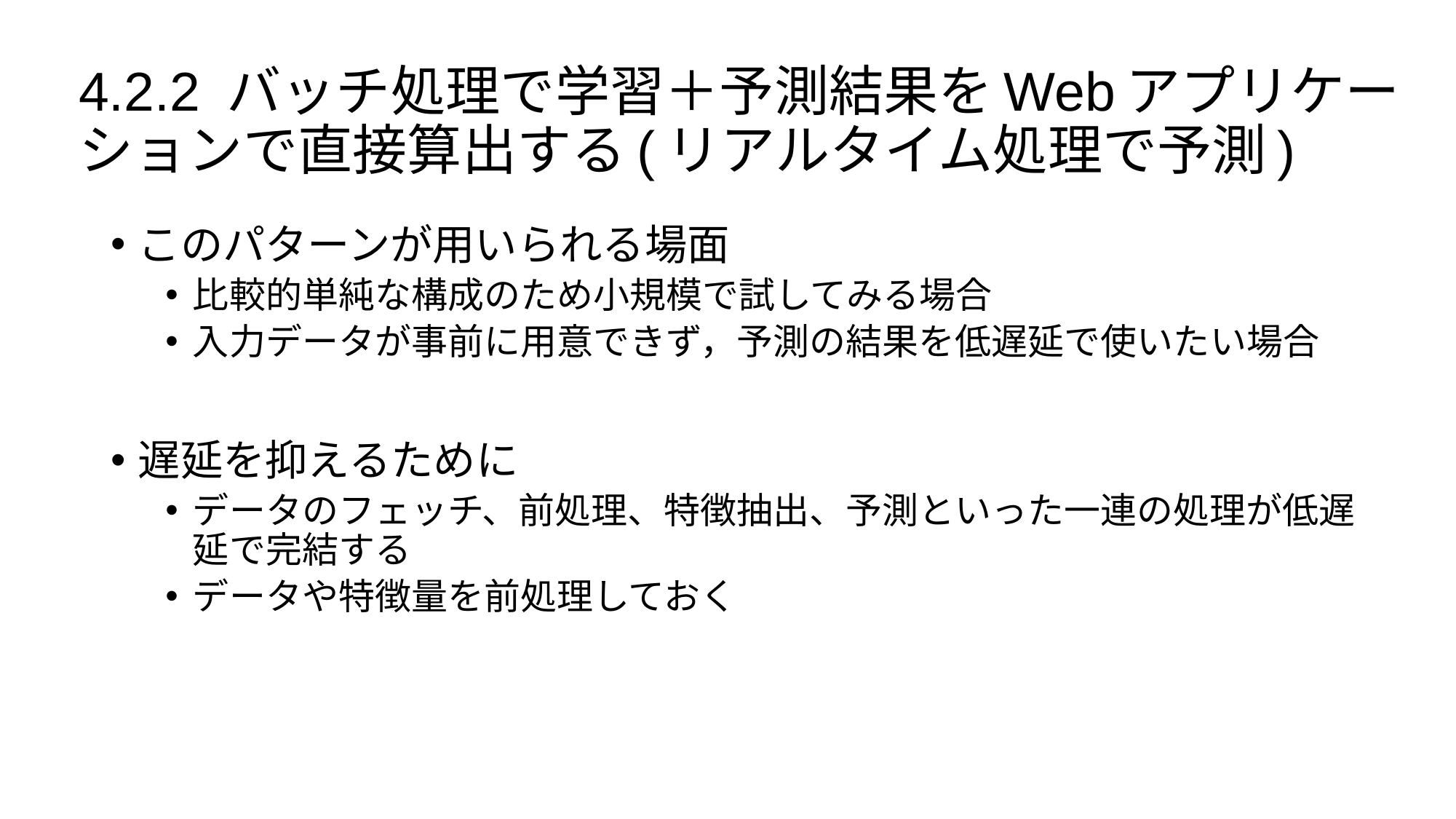

# 4.2.2 バッチ処理で学習＋予測結果をWebアプリケーションで直接算出する(リアルタイム処理で予測)
このパターンが用いられる場面
比較的単純な構成のため小規模で試してみる場合
入力データが事前に用意できず，予測の結果を低遅延で使いたい場合

遅延を抑えるために
データのフェッチ、前処理、特徴抽出、予測といった一連の処理が低遅延で完結する
データや特徴量を前処理しておく